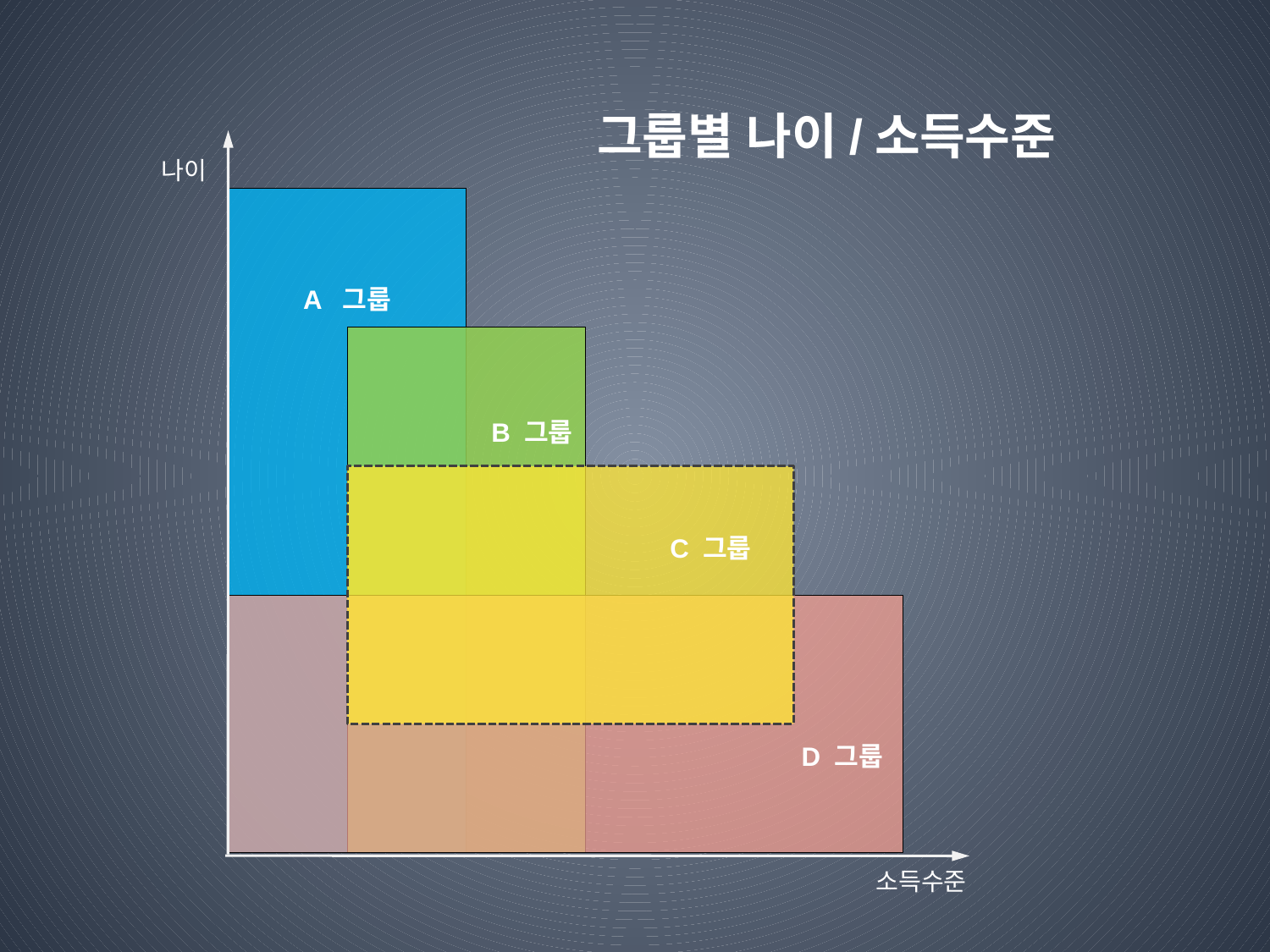

그룹별 나이/소득수준
나이
A  그룹

B 그룹

                      C 그룹

D 그룹
소득수준